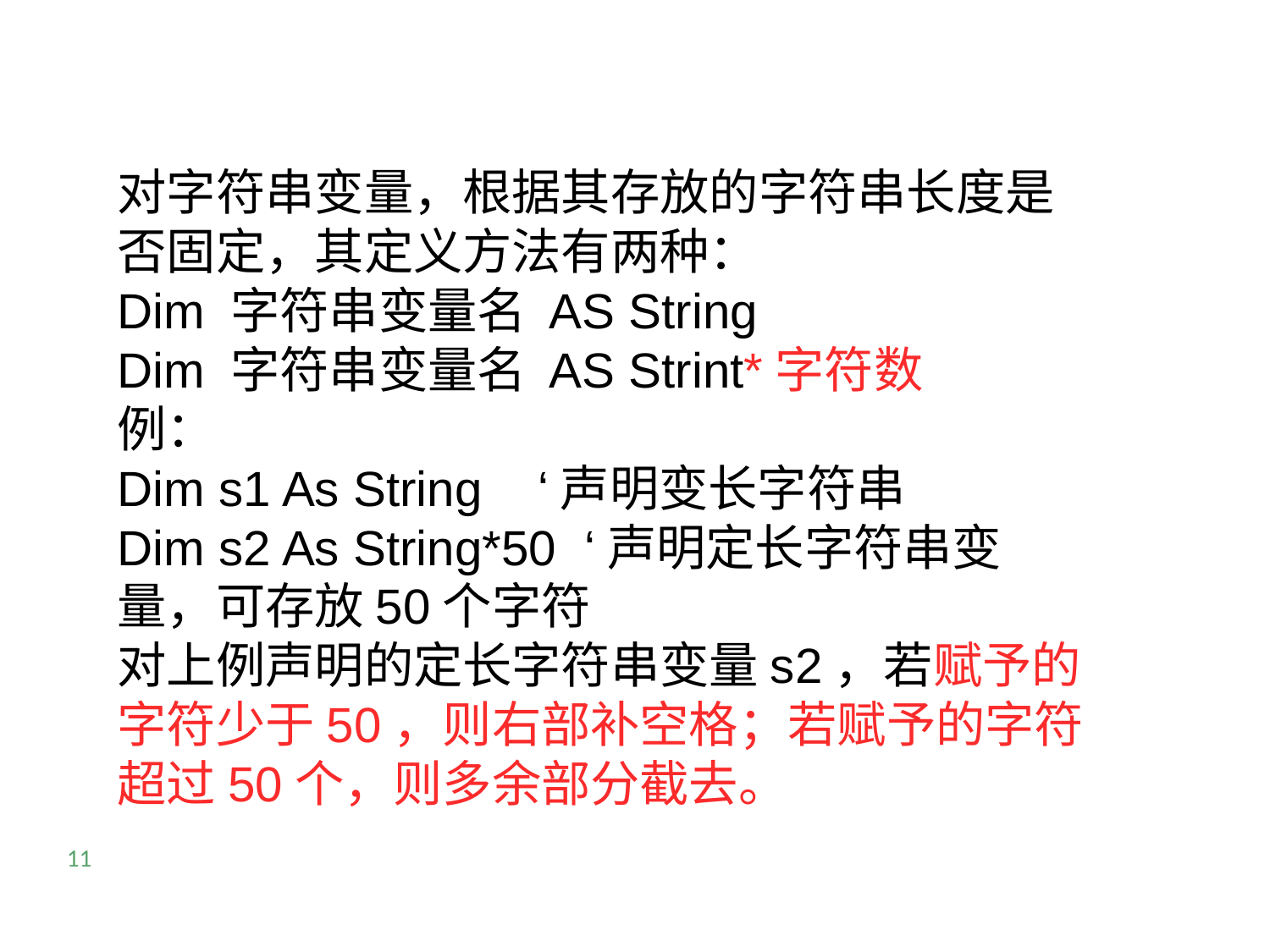

对字符串变量，根据其存放的字符串长度是否固定，其定义方法有两种：
Dim 字符串变量名 AS String
Dim 字符串变量名 AS Strint*字符数
例：
Dim s1 As String    ‘声明变长字符串
Dim s2 As String*50  ‘声明定长字符串变量，可存放50个字符
对上例声明的定长字符串变量s2，若赋予的字符少于50，则右部补空格；若赋予的字符超过50个，则多余部分截去。
11